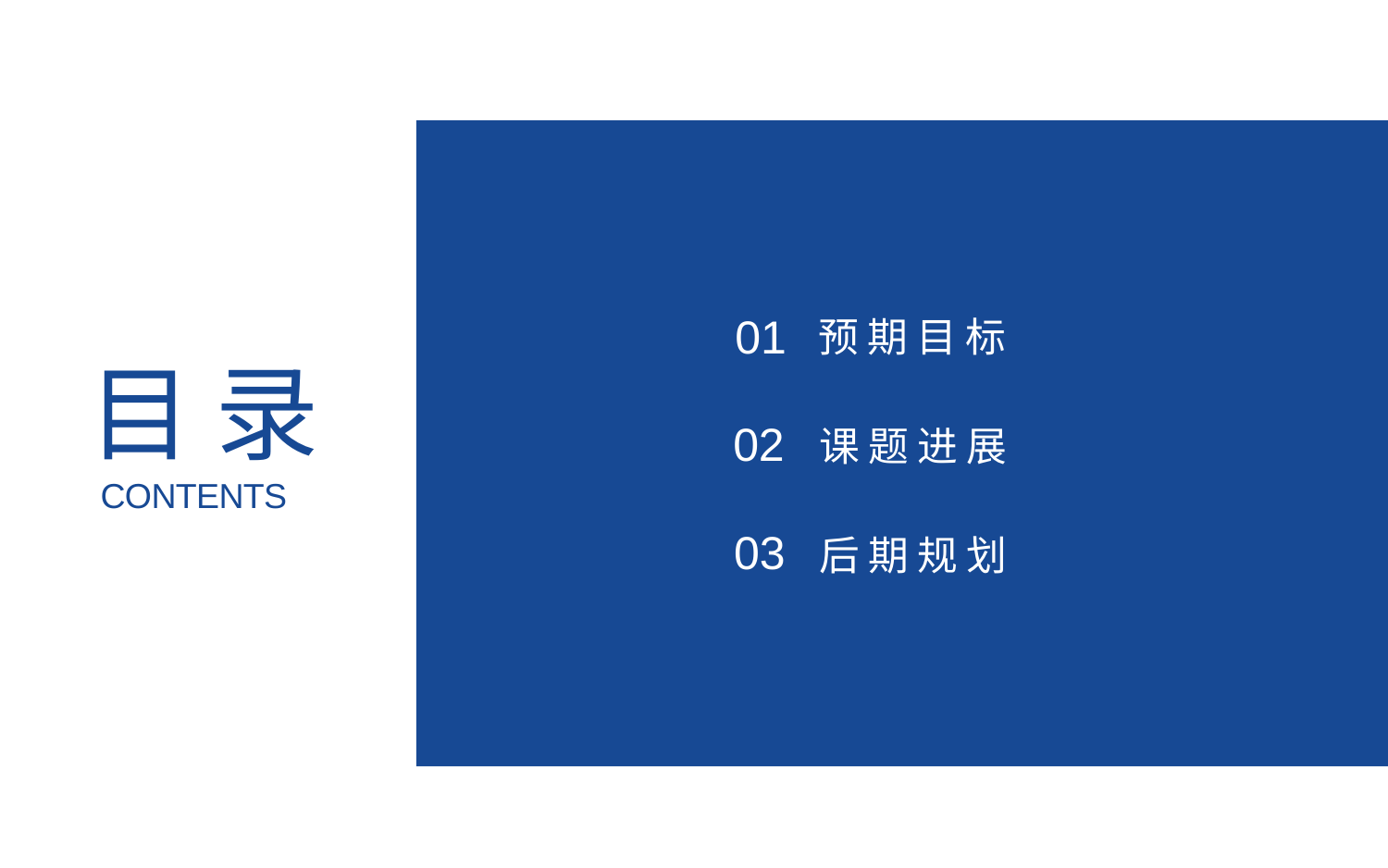

01
预期目标
02
课题进展
03
后期规划
目录
CONTENTS